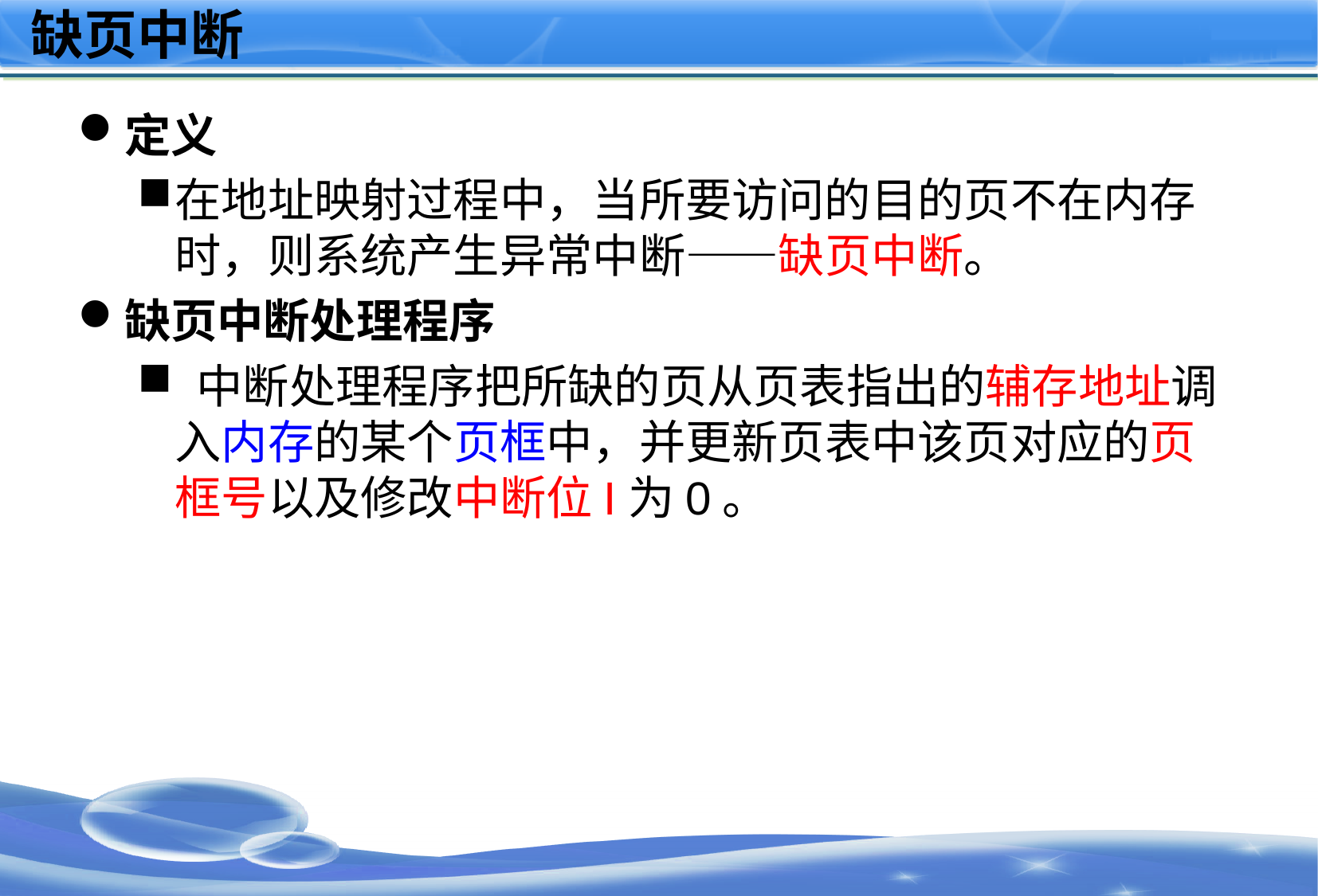

# 缺页中断
定义
在地址映射过程中，当所要访问的目的页不在内存时，则系统产生异常中断——缺页中断。
缺页中断处理程序
 中断处理程序把所缺的页从页表指出的辅存地址调入内存的某个页框中，并更新页表中该页对应的页框号以及修改中断位I为0。